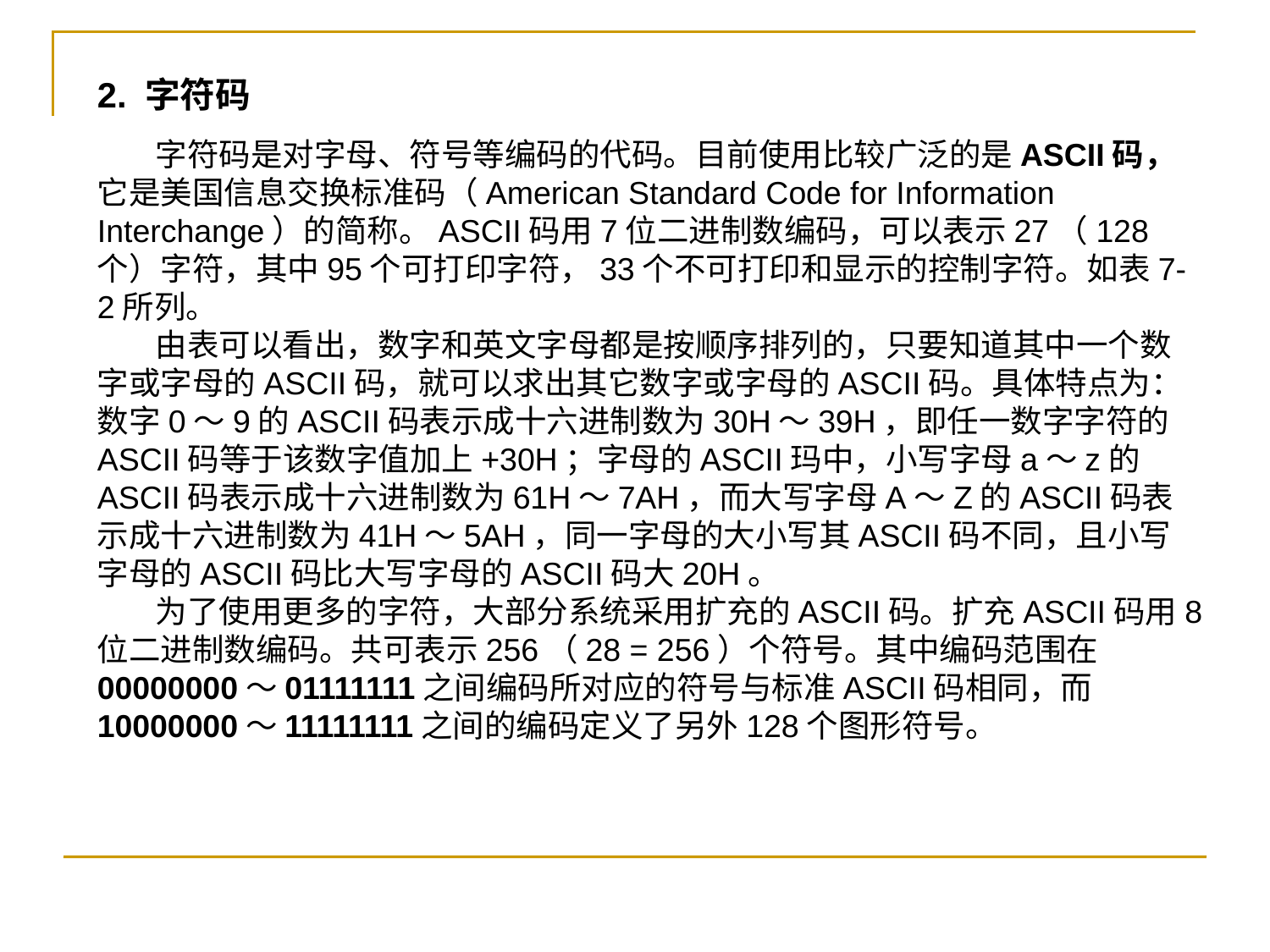

2. 字符码
       字符码是对字母、符号等编码的代码。目前使用比较广泛的是ASCII码，它是美国信息交换标准码（American Standard Code for Information Interchange）的简称。ASCII码用7位二进制数编码，可以表示27（128个）字符，其中95个可打印字符，33个不可打印和显示的控制字符。如表7-2所列。
       由表可以看出，数字和英文字母都是按顺序排列的，只要知道其中一个数字或字母的ASCII码，就可以求出其它数字或字母的ASCII码。具体特点为：数字0～9的ASCII码表示成十六进制数为30H～39H，即任一数字字符的ASCII码等于该数字值加上+30H；字母的ASCII玛中，小写字母a～z的 ASCII码表示成十六进制数为61H～7AH，而大写字母A～Z的ASCII码表示成十六进制数为41H～5AH，同一字母的大小写其ASCII码不同，且小写字母的ASCII码比大写字母的ASCII码大20H。
       为了使用更多的字符，大部分系统采用扩充的ASCII码。扩充ASCII码用8位二进制数编码。共可表示256（28 = 256）个符号。其中编码范围在00000000～01111111之间编码所对应的符号与标准ASCII码相同，而10000000～11111111之间的编码定义了另外128个图形符号。